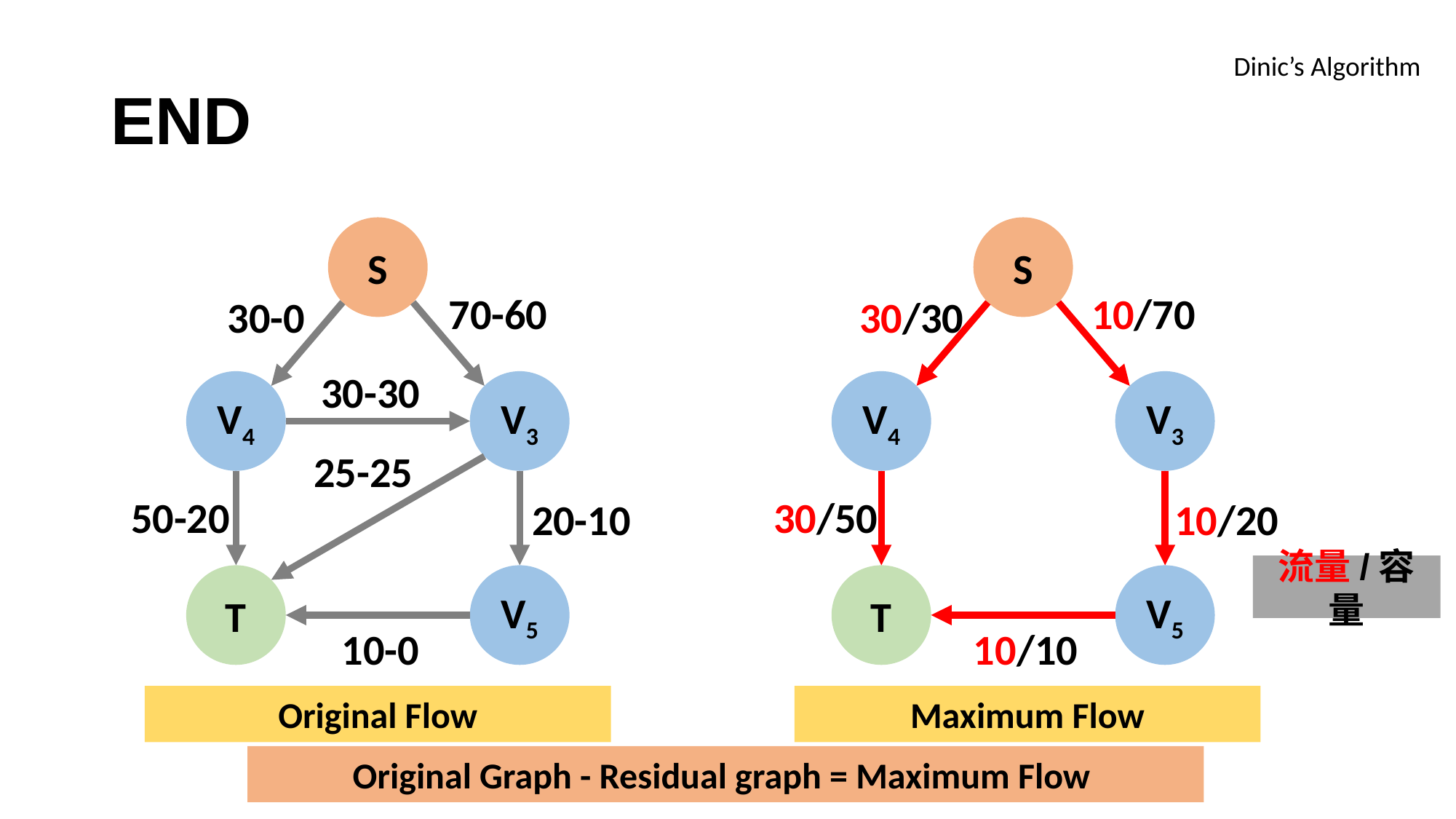

# END
Dinic’s Algorithm
S
S
70-60
10/70
30-0
30/30
30-30
V4
V3
V4
V3
25-25
50-20
30/50
20-10
10/20
流量/容量
V5
V5
T
T
10-0
10/10
Original Flow
Maximum Flow
Original Graph - Residual graph = Maximum Flow